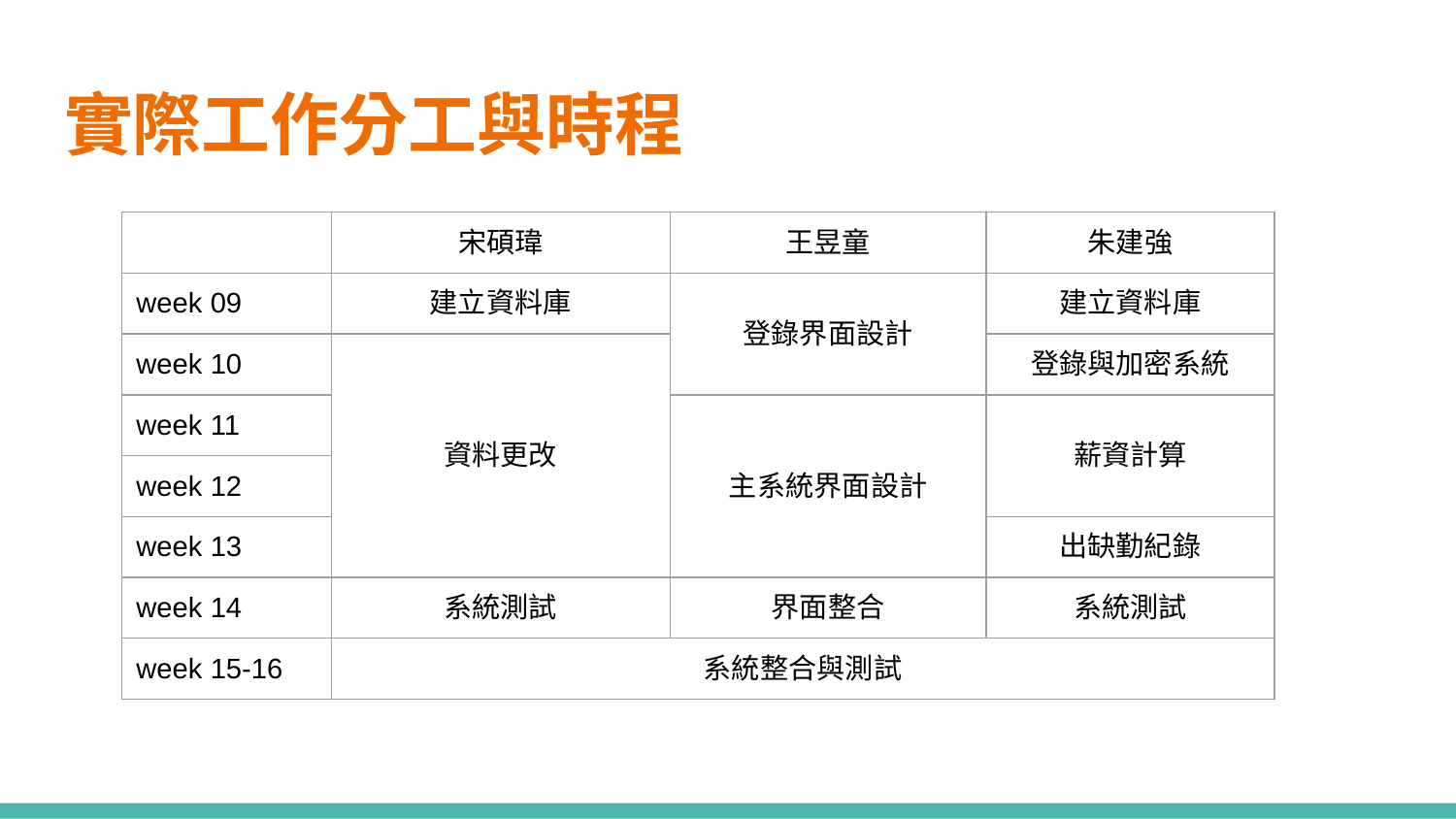

# 實際工作分工與時程
|  | 宋碩瑋 | 王昱童 | 朱建強 |
| --- | --- | --- | --- |
| week 09 | 建立資料庫 | 登錄界面設計 | 建立資料庫 |
| week 10 | 資料更改 |  | 登錄與加密系統 |
| week 11 |  | 主系統界面設計 | 薪資計算 |
| week 12 |  |  |  |
| week 13 |  |  | 出缺勤紀錄 |
| week 14 | 系統測試 | 界面整合 | 系統測試 |
| week 15-16 | 系統整合與測試 |  |  |